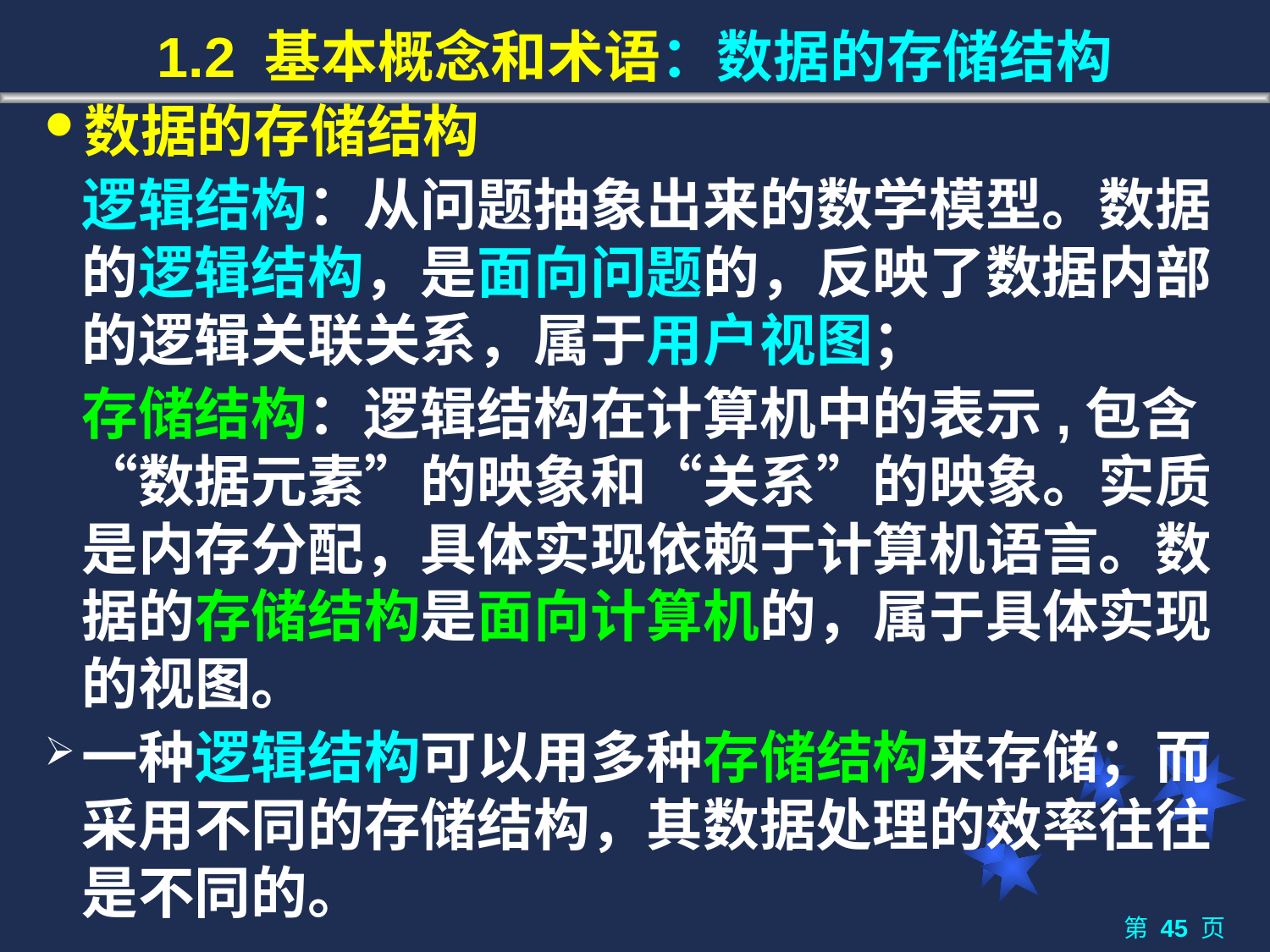

# 1.2 基本概念和术语：数据的存储结构
数据的存储结构
	逻辑结构：从问题抽象出来的数学模型。数据的逻辑结构，是面向问题的，反映了数据内部的逻辑关联关系，属于用户视图；
	存储结构：逻辑结构在计算机中的表示,包含 “数据元素”的映象和“关系”的映象。实质是内存分配，具体实现依赖于计算机语言。数据的存储结构是面向计算机的，属于具体实现的视图。
一种逻辑结构可以用多种存储结构来存储；而采用不同的存储结构，其数据处理的效率往往是不同的。
第 45 页